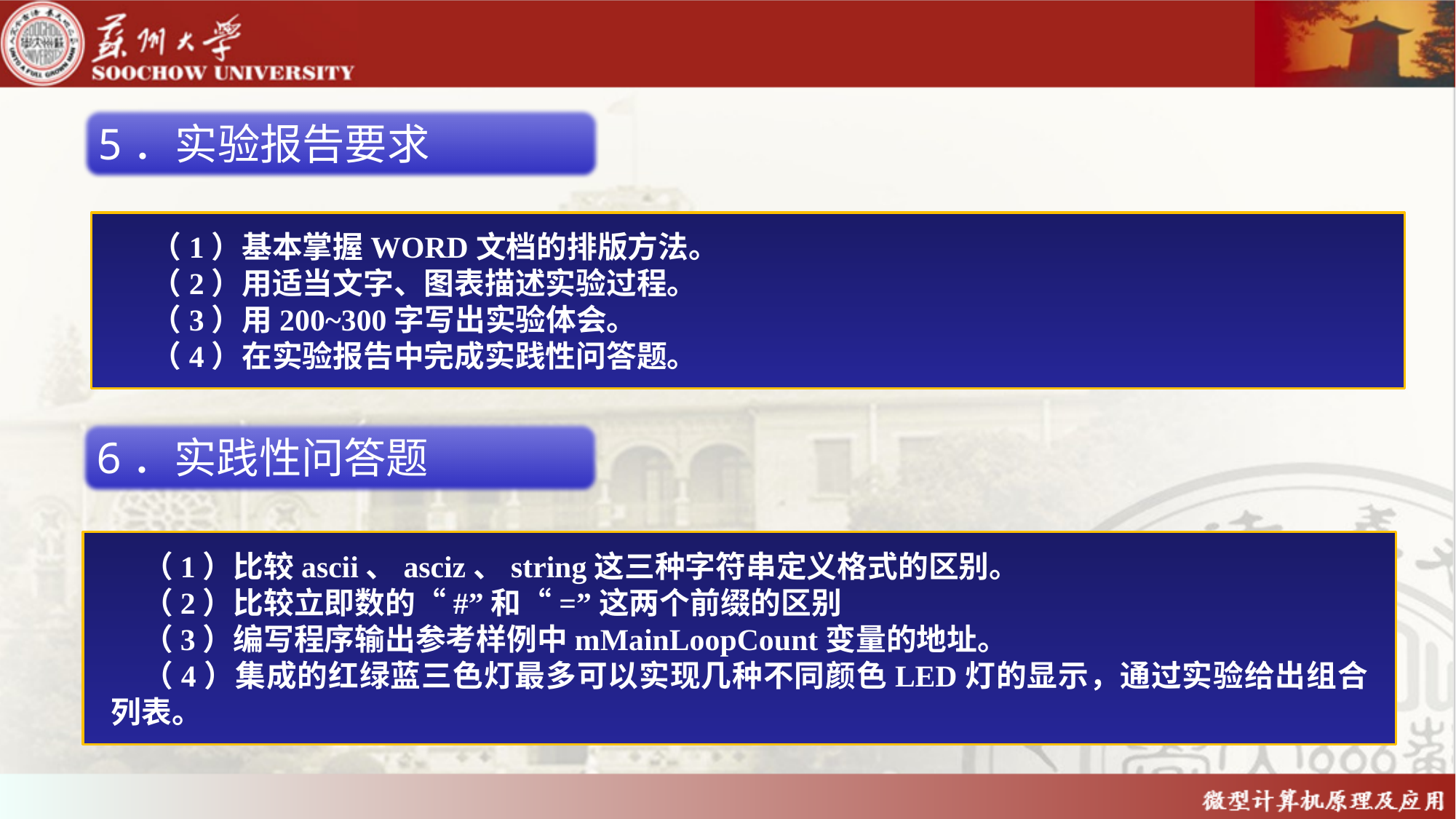

5．实验报告要求
（1）基本掌握WORD文档的排版方法。
（2）用适当文字、图表描述实验过程。
（3）用200~300字写出实验体会。
（4）在实验报告中完成实践性问答题。
6．实践性问答题
（1）比较ascii、asciz、string这三种字符串定义格式的区别。
（2）比较立即数的“#”和“=”这两个前缀的区别
（3）编写程序输出参考样例中mMainLoopCount变量的地址。
（4）集成的红绿蓝三色灯最多可以实现几种不同颜色LED灯的显示，通过实验给出组合列表。